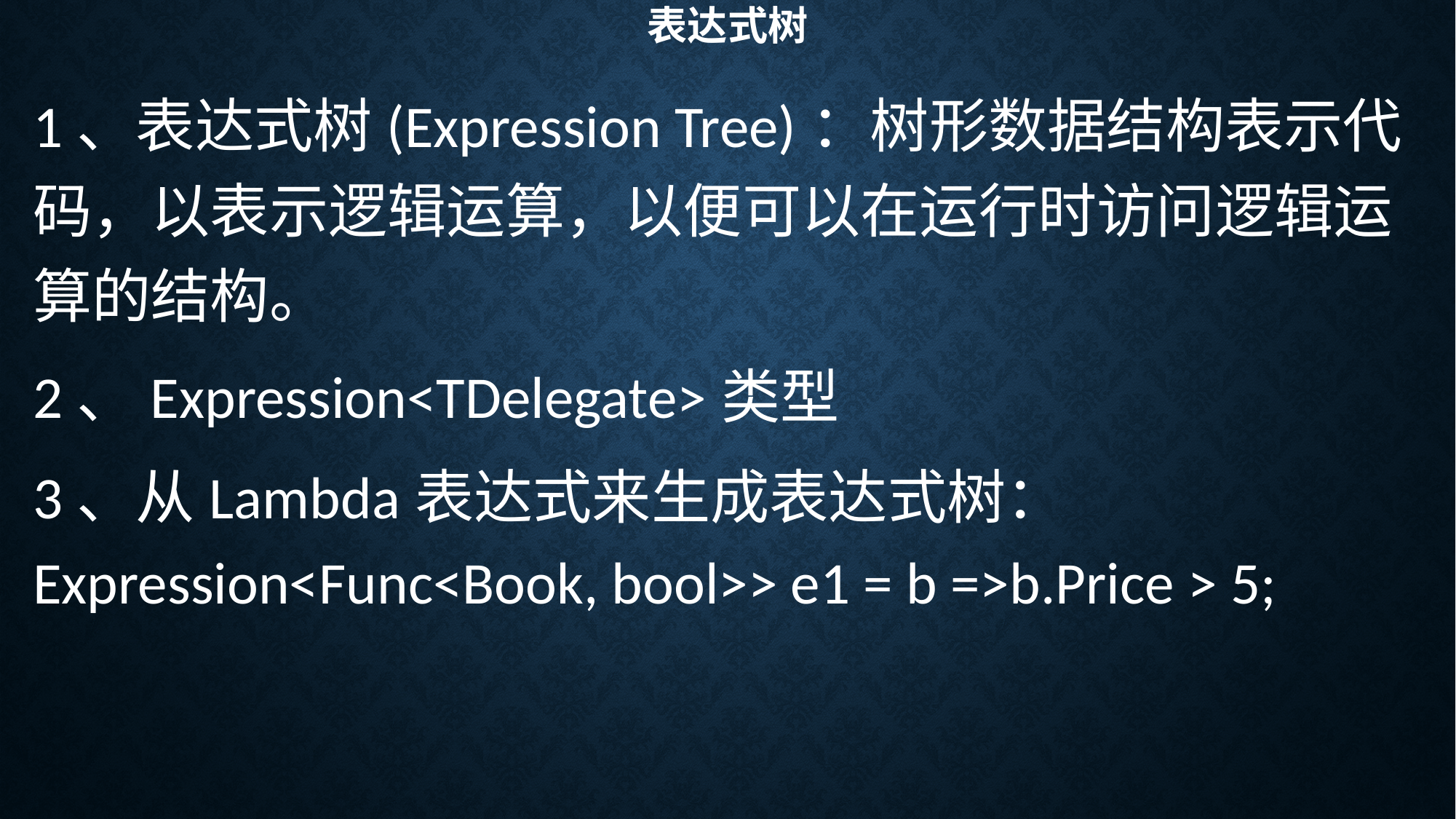

# 表达式树
1、表达式树(Expression Tree)：树形数据结构表示代码，以表示逻辑运算，以便可以在运行时访问逻辑运算的结构。
2、Expression<TDelegate>类型
3、从Lambda表达式来生成表达式树：Expression<Func<Book, bool>> e1 = b =>b.Price > 5;